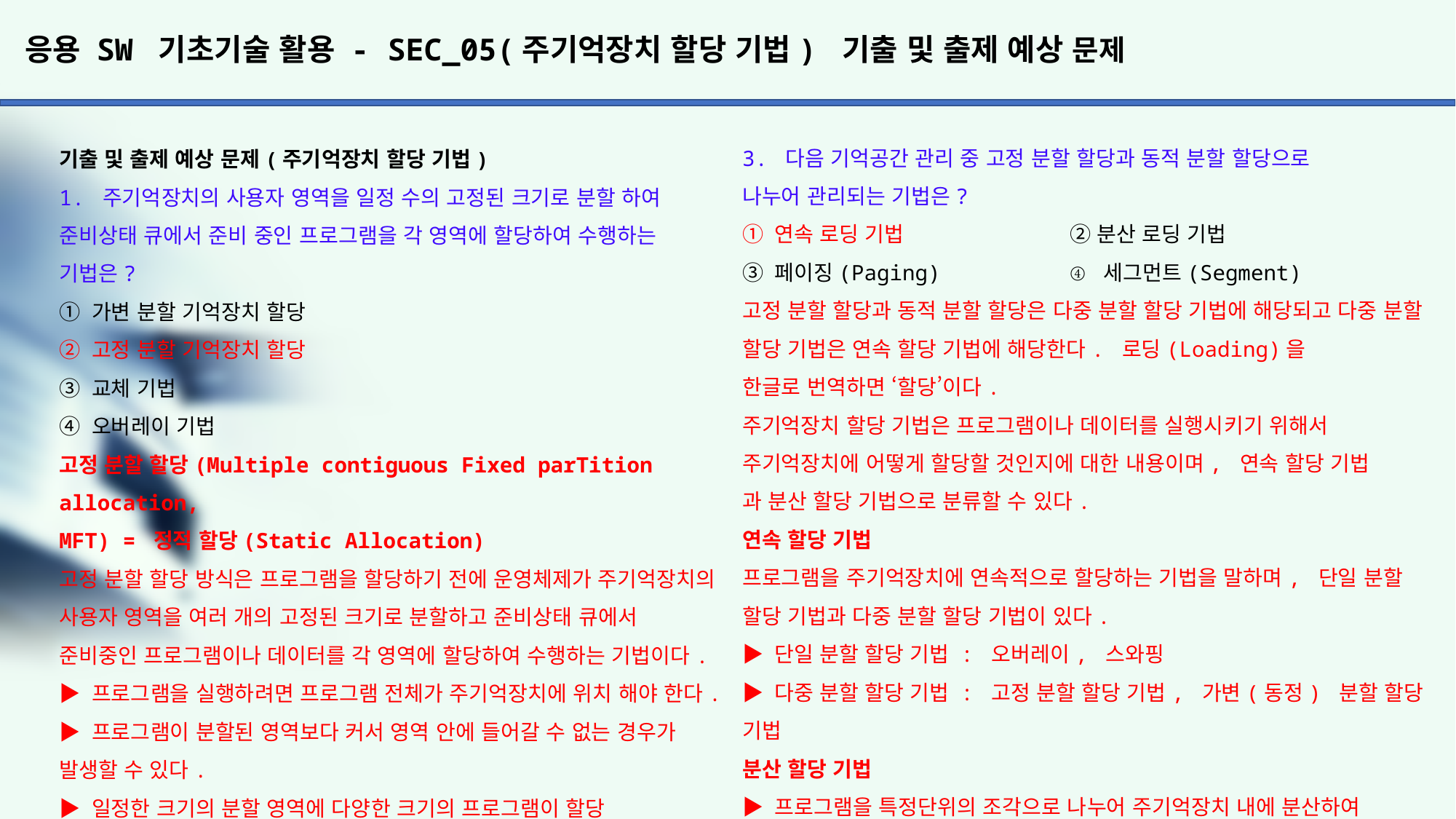

# 응용 SW 기초기술 활용 - SEC_05(주기억장치 할당 기법) 기출 및 출제 예상 문제
3. 다음 기억공간 관리 중 고정 분할 할당과 동적 분할 할당으로
나누어 관리되는 기법은?
① 연속 로딩 기법		② 분산 로딩 기법
③ 페이징(Paging)		④ 세그먼트(Segment)
고정 분할 할당과 동적 분할 할당은 다중 분할 할당 기법에 해당되고 다중 분할 할당 기법은 연속 할당 기법에 해당한다. 로딩(Loading)을
한글로 번역하면 ‘할당’이다.
주기억장치 할당 기법은 프로그램이나 데이터를 실행시키기 위해서
주기억장치에 어떻게 할당할 것인지에 대한 내용이며, 연속 할당 기법
과 분산 할당 기법으로 분류할 수 있다.
연속 할당 기법
프로그램을 주기억장치에 연속적으로 할당하는 기법을 말하며, 단일 분할 할당 기법과 다중 분할 할당 기법이 있다.
▶ 단일 분할 할당 기법 : 오버레이, 스와핑
▶ 다중 분할 할당 기법 : 고정 분할 할당 기법, 가변(동정) 분할 할당 기법
분산 할당 기법
▶ 프로그램을 특정단위의 조각으로 나누어 주기억장치 내에 분산하여 할당하는 기법으로, 페이징 기법과 세그먼테이션 기법으로 나눌 수 있다.
페이징 기법 : 가상기억장치에 보관되어 있는 프로그램과 주기억장치의
영역을 동일한 크기로 나눈 후 나눠진 프로그램(페이지)을 동일하게
나눠진 주기억장치의 영역(페이지 프레임)에 적재시켜 실해하는 기법이다.
세그먼테이션 기법 : 가상기억장치에 보관되어 있는 프로그램을 다양한
크기의 논리적인 단위로 나눈 후 주기억장치에 적재시켜 실행시키는
기법이다.
4. 고정 분할 할당 기법 중 프로그램이 할당될 영역이 미리 지정되지 않고, 하나의 준비상태 큐에서 기다린 순서대로 분할 영역에 할당되는 방식은 무엇인가?
① 재배치 번역과 적재 	② 절대 번역과 적재
③ 가변 메모리 적재		④ 가상 메모리 적재
고정 분할 할당 기법에는 다음과 같이 절대 번역과 적재, 재배치 번역과 적재로 구분할 수 있다.
▶ 절대 번역과 적재 : 프로그램이 할당될 분할 영역을 어셈블러나 컴파일러가 지정하는 방식으로, 각 프로그램은 분할된 각 영역의 준비상태 큐에서 기다리며, 다른 분할 영역이 비어 있다 하더라도 지정
된 분할 영역만 사용해야 한다.
▶ 재배치 번역과 적재 : 프로그램이 할당될 영역이 미리 지정되지 않고, 하나의 준비상태 큐에서 기다리 순서대로 분할 영역에 할당하는 방식이다.
기출 및 출제 예상 문제(주기억장치 할당 기법)
1. 주기억장치의 사용자 영역을 일정 수의 고정된 크기로 분할 하여 준비상태 큐에서 준비 중인 프로그램을 각 영역에 할당하여 수행하는 기법은?
① 가변 분할 기억장치 할당
② 고정 분할 기억장치 할당
③ 교체 기법
④ 오버레이 기법
고정 분할 할당(Multiple contiguous Fixed parTition allocation,
MFT) = 정적 할당(Static Allocation)
고정 분할 할당 방식은 프로그램을 할당하기 전에 운영체제가 주기억장치의 사용자 영역을 여러 개의 고정된 크기로 분할하고 준비상태 큐에서 준비중인 프로그램이나 데이터를 각 영역에 할당하여 수행하는 기법이다.
▶ 프로그램을 실행하려면 프로그램 전체가 주기억장치에 위치 해야 한다.
▶ 프로그램이 분할된 영역보다 커서 영역 안에 들어갈 수 없는 경우가 발생할 수 있다.
▶ 일정한 크기의 분할 영역에 다양한 크기의 프로그램이 할당
되므로 내부 단편화 및 외부 단편화가 발생하여 주기억장치의 낭비가 많다.
▶ 실행할 프로그램의 크기를 미리 알고 있어야 한다.
▶ 다중 프로그래밍(멀티 태스킹)을 위해 사용되었으나 현재는 사용되지 않는다.
가변 분할 기억장치 할당(Multiple contiguous Variable parTition allocation, MVT) 기법 = 동적 할당(Dynamic Allocation) 기법
고정 분할 할당 기법의 단편화를 줄이기 위한 것으로, 미리 주기억장치를 분할해 놓는 것이 아니라 프로그램을 주기억장치에 적재하면서 필요한 만큼의 크기로 영역을 분할하는 기법이다.
▶ 주기억장치를 효율적으로 사용할 수 있으며, 다중 프로그래밍
의 정도를 높일 수 있다.
▶ 고정 분할 할당 기법에 비해 실행될 프로세스 크기에 대한 제약이 없다.
▶ 단편화를 상당 부분을 해결할 수 있으나 영역과 영역 사이에 단편화가 발생될 수 있다.
오버레이(Overlay) 기법
오버레이 기법은 주기억장치보다 큰 사용자 프로그램을 실행하기 위한 기법이다.
▶ 보조기억장치에 저장된 하나의 프로그램을 여러 개의 조각으로 분할한 후 필요한 조각을 차례로 주기억장치에 적재하여 프로그램
을 실행한다.
▶ 프로그램이 실행되면서 주기억장치의 공간이 부족하면 주기억장치에 적재된 프로그램의 조각 중 불필요한 조각이 위치한
장소에 새로운 프로그램의 조각을 중첩(Overlay)하여 적재한다.
▶ 프로그램을 여러 개의 조각으로 분할하는 작업은 프로그래머가
수행해야 하기 때문에 프로그래머는 시스템 구조나 프로그램의
구조를 알아야 한다.
교체(Replacement) 전략
교체 전략은 주기억장치의 모든 영역이 이미 사용중인 상태에서
새로운 프로그램이나 데이터를 주기억장치에 배치하려고 할 때,
이미 사용되고 있는 영역 중에서 어느 영역을 교체하여 사용할 것인지를 결정하는 전략이다.
2. 실 기억장치를 사용하는 시스템에서 주기억장치를 고정된 크기 로 분할하여 사용하는 경우에 대한 설명 중 가장 거리가 먼 것은?
① 내부조각(Internal Fragmentation) 현상이 발생한다.
② 주기억장치와 보조기억장치 간에 데이터의 이동이 빈번히 발생 한다.(스와핑(Swapping) 기법)
③ 프로그램이 주어진 분할 안에 다 들어갈 수 없는 경우가 생길 수 있다.
④ 프로그램이 실행되기 위해서는 그 전체가 주기억장치에 위치 해야 한다.
고정 분할 할당 기법은 실행할 프로그램 전체가 주기억장치에 적재된 후 실행하기 때문에 주기억장치와 보조기억장치 간에 데이터 이동은 자주 발생하지 않는다.
주기억장치와 보조기억장치 간에 데이터의 이동이 빈번히 발생하는 기법은 스와핑 기법이다.
스와핑(Swapping) 기법
스와핑 기법은 하나의 프로그램 전체를 주기억장치에 할당하여 사용하다 필요에 따라서 다른 프로그램과 교체하는 기법이다.
▶ 주기억장치에 있는 프로그램이 보조기억장치로 이동되는 것을
Swap Out라고 하며, 보조기억장치에 있는 프로그램이 주기억장치 로 이동되는 것을 Swap In이라고 한다.
▶ 하나의 사용자 프로그램이 완료될 때까지 교체 과정을 여러 번
수행할 수 있다.
▶ 가상기억장치의 페이징 기법으로 발전되었다.